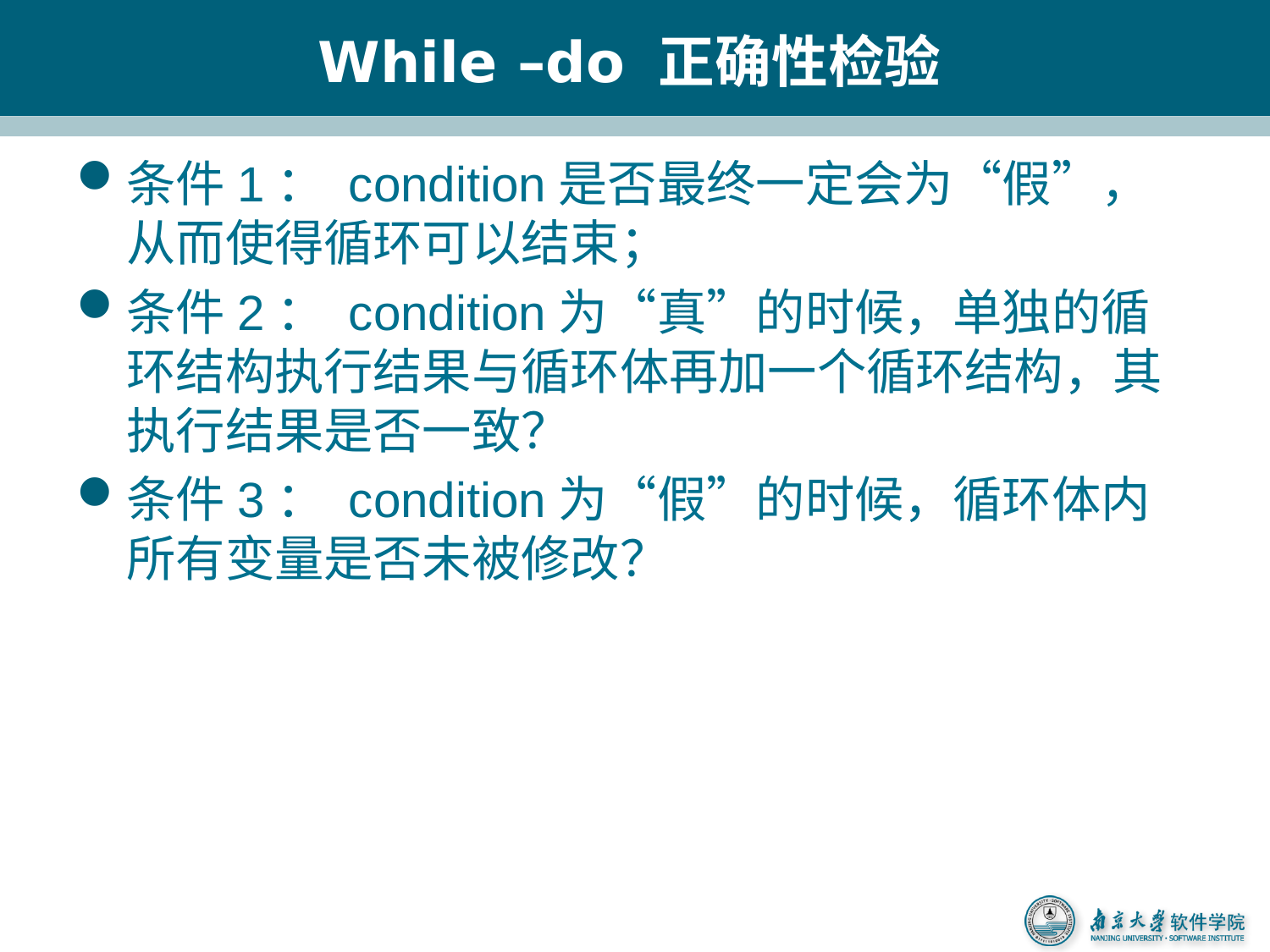

# While –do 正确性检验
条件1： condition是否最终一定会为“假”，从而使得循环可以结束；
条件2： condition为“真”的时候，单独的循环结构执行结果与循环体再加一个循环结构，其执行结果是否一致？
条件3： condition为“假”的时候，循环体内所有变量是否未被修改？